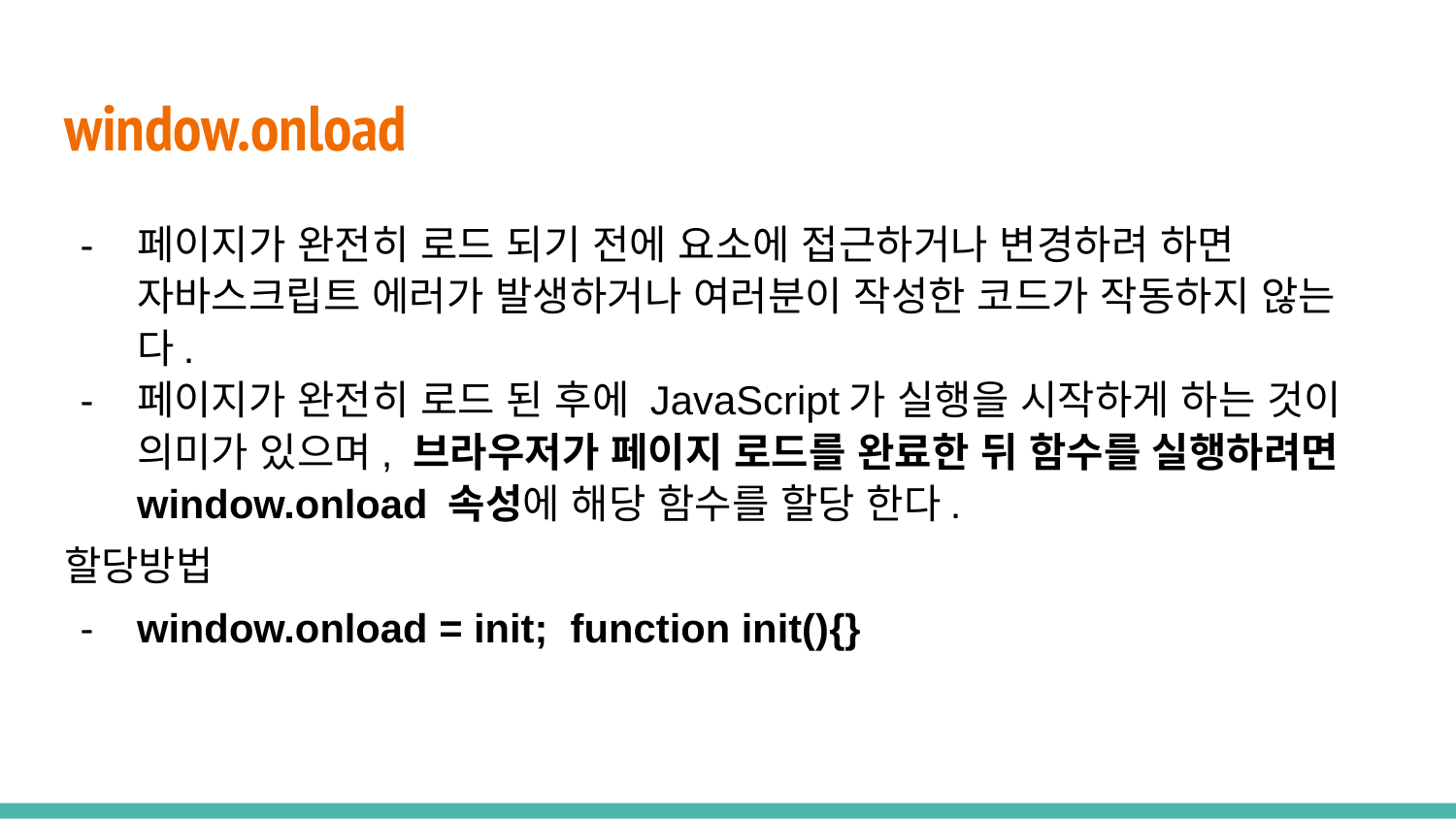

# window.onload
페이지가 완전히 로드 되기 전에 요소에 접근하거나 변경하려 하면 자바스크립트 에러가 발생하거나 여러분이 작성한 코드가 작동하지 않는다.
페이지가 완전히 로드 된 후에 JavaScript가 실행을 시작하게 하는 것이 의미가 있으며, 브라우저가 페이지 로드를 완료한 뒤 함수를 실행하려면 window.onload 속성에 해당 함수를 할당 한다.
할당방법
window.onload = init;  function init(){}